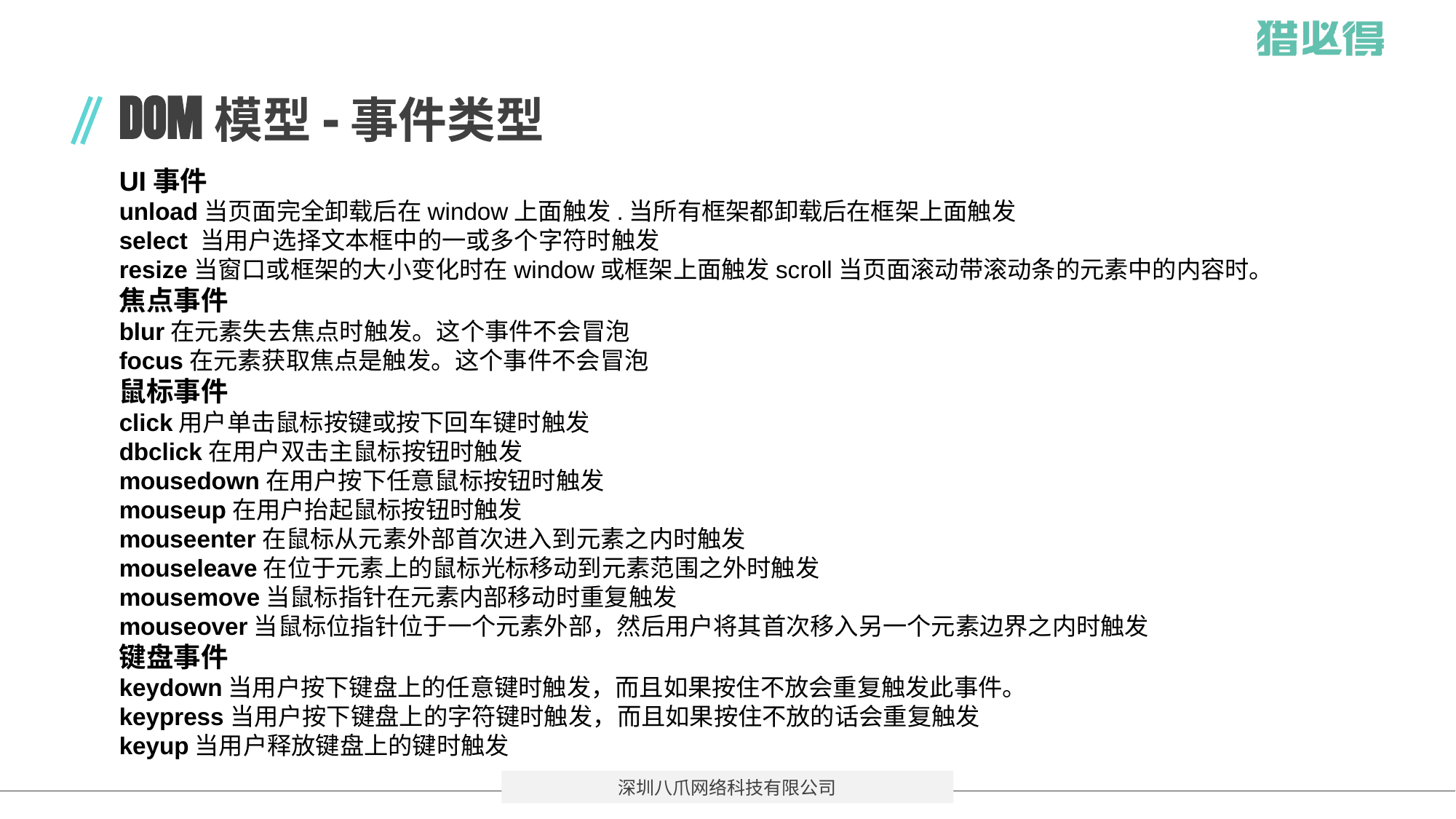

# DOM模型-事件类型
UI事件
unload当页面完全卸载后在window上面触发.当所有框架都卸载后在框架上面触发
select 当用户选择文本框中的一或多个字符时触发
resize当窗口或框架的大小变化时在window或框架上面触发scroll当页面滚动带滚动条的元素中的内容时。
焦点事件
blur在元素失去焦点时触发。这个事件不会冒泡
focus在元素获取焦点是触发。这个事件不会冒泡
鼠标事件
click用户单击鼠标按键或按下回车键时触发
dbclick在用户双击主鼠标按钮时触发
mousedown在用户按下任意鼠标按钮时触发
mouseup在用户抬起鼠标按钮时触发
mouseenter在鼠标从元素外部首次进入到元素之内时触发
mouseleave在位于元素上的鼠标光标移动到元素范围之外时触发
mousemove当鼠标指针在元素内部移动时重复触发
mouseover当鼠标位指针位于一个元素外部，然后用户将其首次移入另一个元素边界之内时触发
键盘事件
keydown当用户按下键盘上的任意键时触发，而且如果按住不放会重复触发此事件。
keypress当用户按下键盘上的字符键时触发，而且如果按住不放的话会重复触发
keyup当用户释放键盘上的键时触发